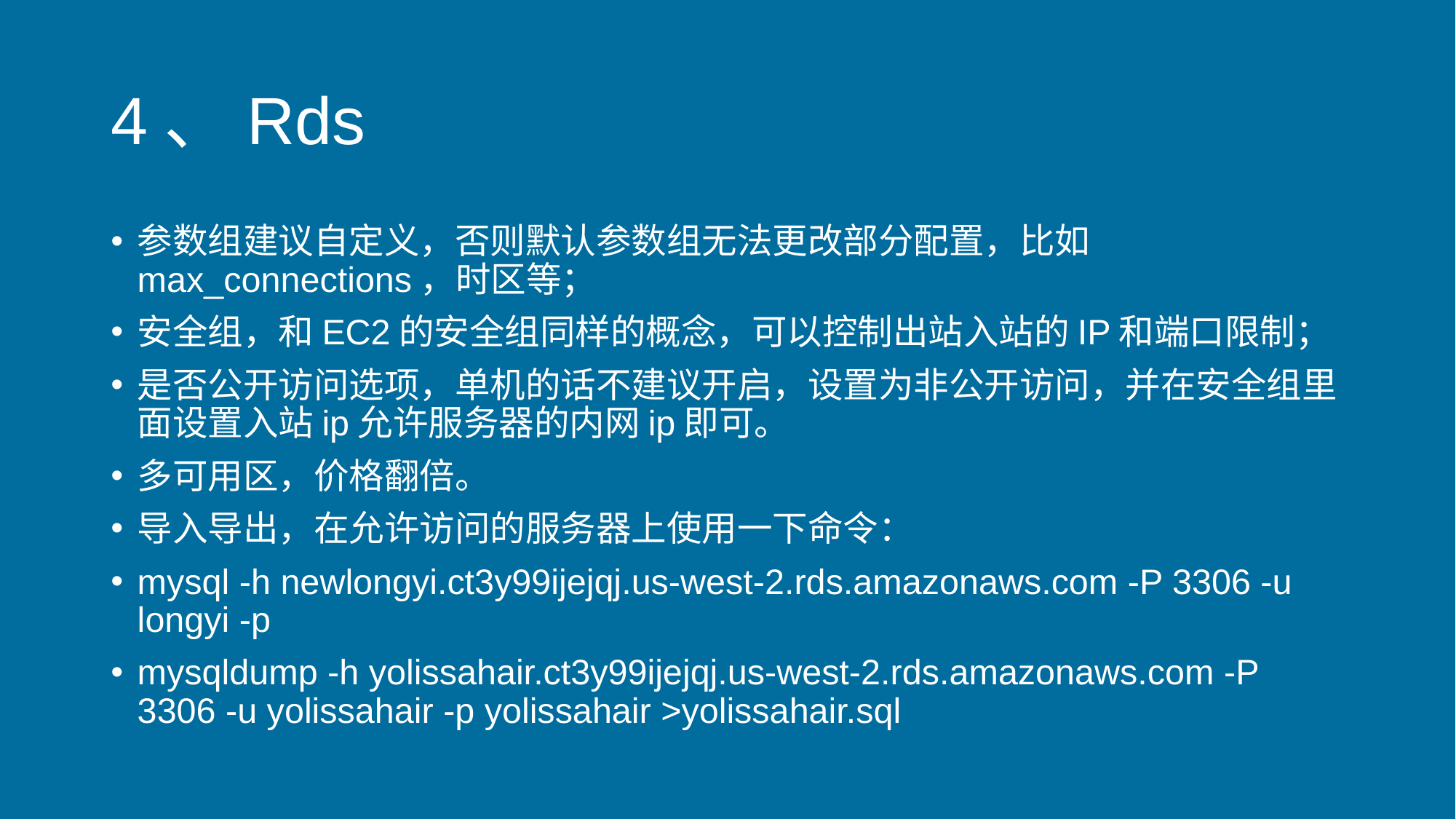

# 4、Rds
参数组建议自定义，否则默认参数组无法更改部分配置，比如max_connections，时区等；
安全组，和EC2的安全组同样的概念，可以控制出站入站的IP和端口限制；
是否公开访问选项，单机的话不建议开启，设置为非公开访问，并在安全组里面设置入站ip允许服务器的内网ip即可。
多可用区，价格翻倍。
导入导出，在允许访问的服务器上使用一下命令：
mysql -h newlongyi.ct3y99ijejqj.us-west-2.rds.amazonaws.com -P 3306 -u longyi -p
mysqldump -h yolissahair.ct3y99ijejqj.us-west-2.rds.amazonaws.com -P 3306 -u yolissahair -p yolissahair >yolissahair.sql